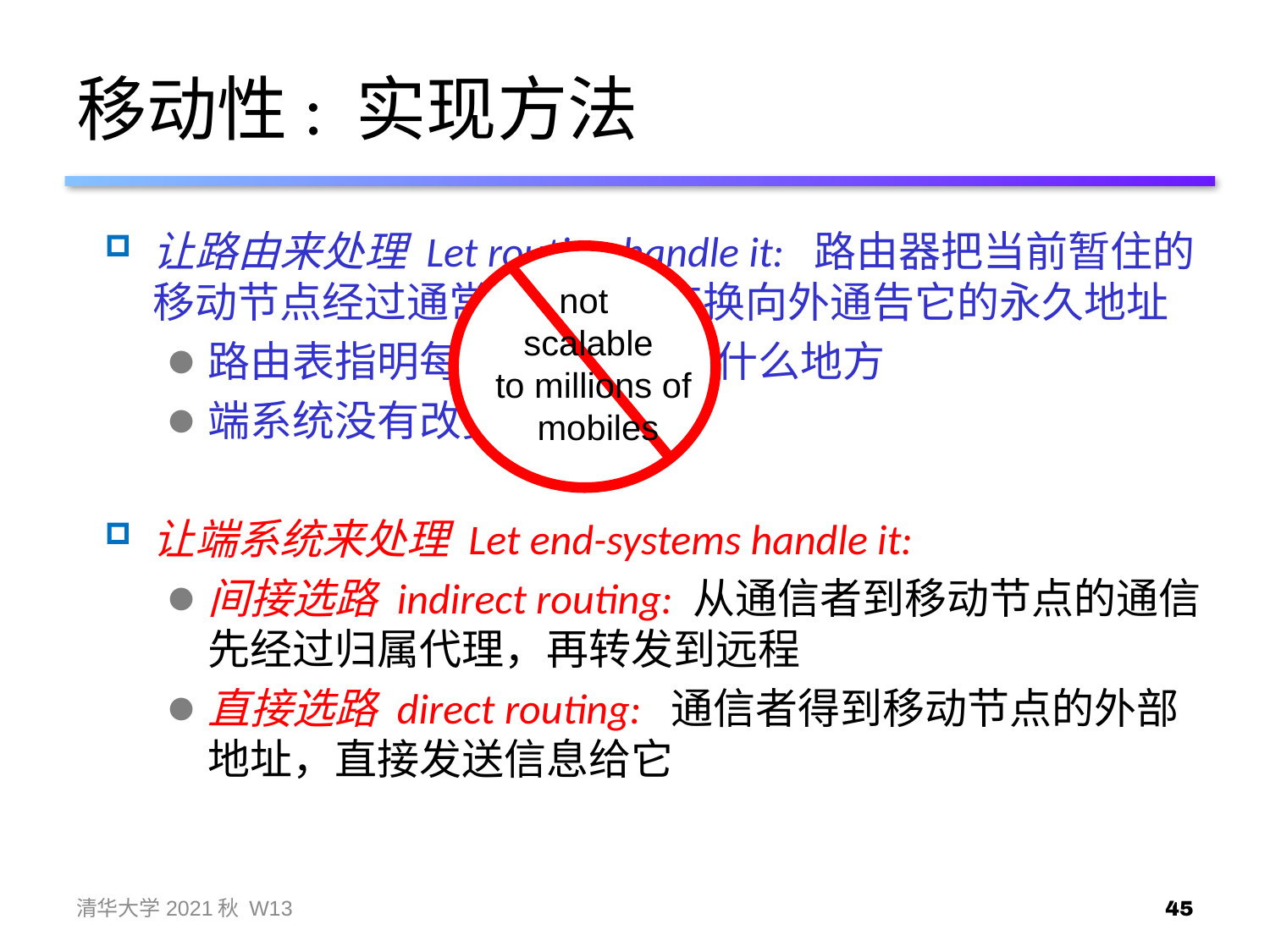

# 移动性: 实现方法
让路由来处理 Let routing handle it:  路由器把当前暂住的移动节点经过通常的路由表交换向外通告它的永久地址
路由表指明每个移动节点在什么地方
端系统没有改变

让端系统来处理 Let end-systems handle it:
间接选路 indirect routing: 从通信者到移动节点的通信先经过归属代理，再转发到远程
直接选路 direct routing:  通信者得到移动节点的外部地址，直接发送信息给它

not
scalable
 to millions of
  mobiles
清华大学2021秋 W13
45